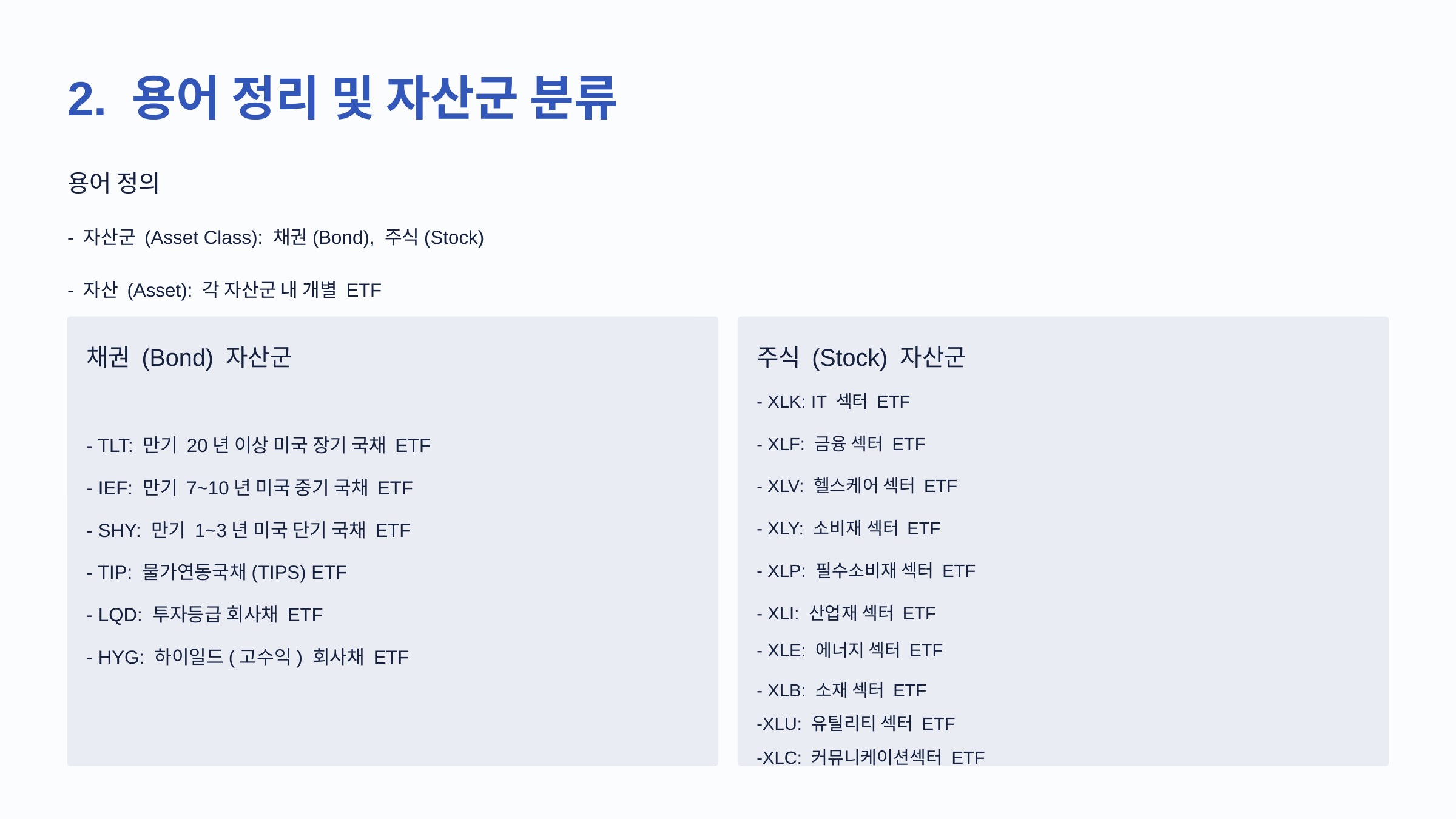

2. 용어 정리 및 자산군 분류
용어 정의
- 자산군 (Asset Class): 채권(Bond), 주식(Stock)
- 자산 (Asset): 각 자산군 내 개별 ETF

채권 (Bond) 자산군
주식 (Stock) 자산군

- XLK: IT 섹터 ETF
- TLT: 만기 20년 이상 미국 장기 국채 ETF
- XLF: 금융 섹터 ETF
- IEF: 만기 7~10년 미국 중기 국채 ETF
- XLV: 헬스케어 섹터 ETF
- SHY: 만기 1~3년 미국 단기 국채 ETF
- XLY: 소비재 섹터 ETF
- TIP: 물가연동국채(TIPS) ETF
- XLP: 필수소비재 섹터 ETF
- LQD: 투자등급 회사채 ETF
- XLI: 산업재 섹터 ETF
- XLE: 에너지 섹터 ETF
- HYG: 하이일드(고수익) 회사채 ETF
- XLB: 소재 섹터 ETF
-XLU: 유틸리티 섹터 ETF
-XLC: 커뮤니케이션섹터 ETF